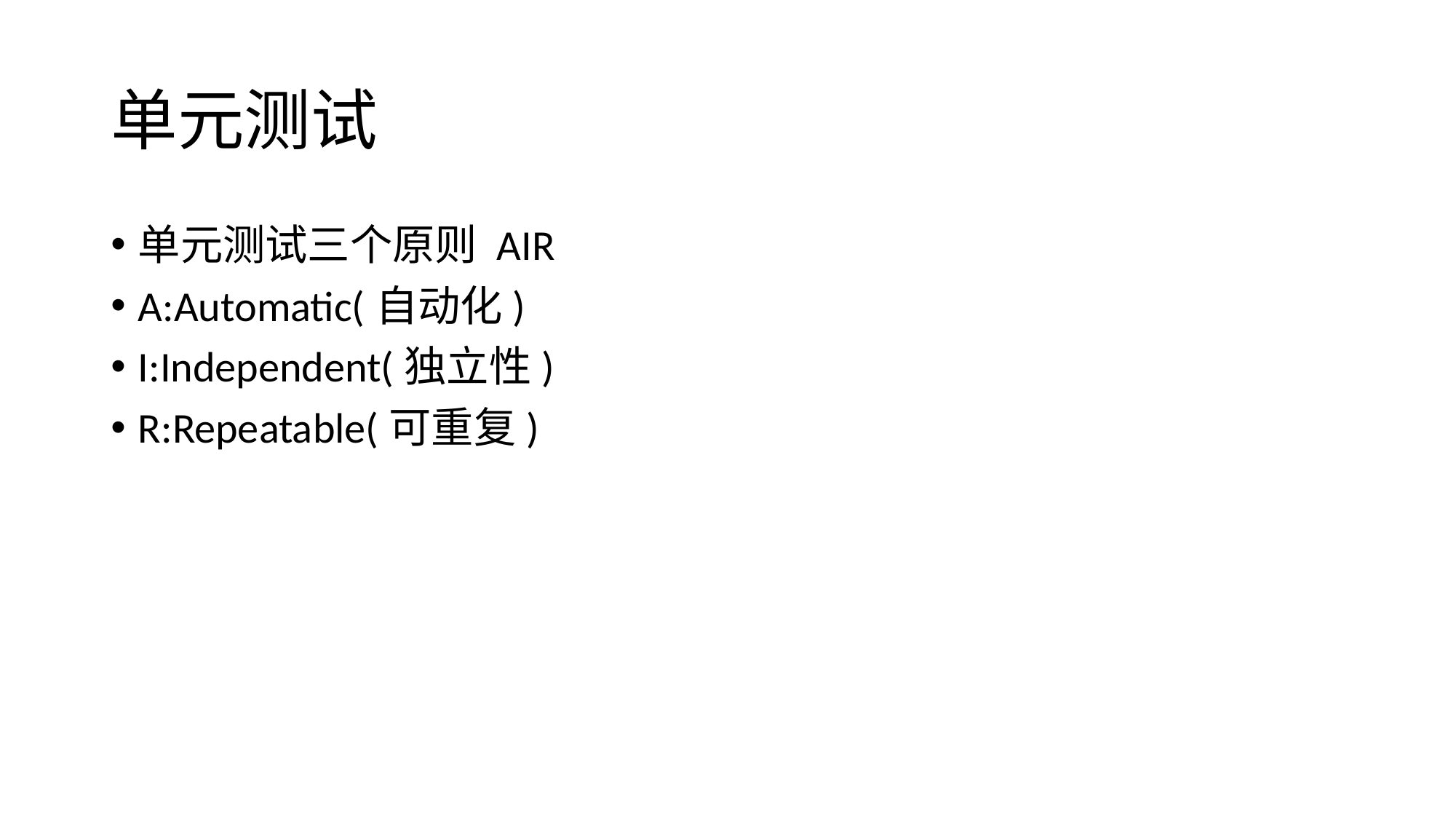

# 单元测试
单元测试三个原则 AIR
A:Automatic(自动化)
I:Independent(独立性)
R:Repeatable(可重复)